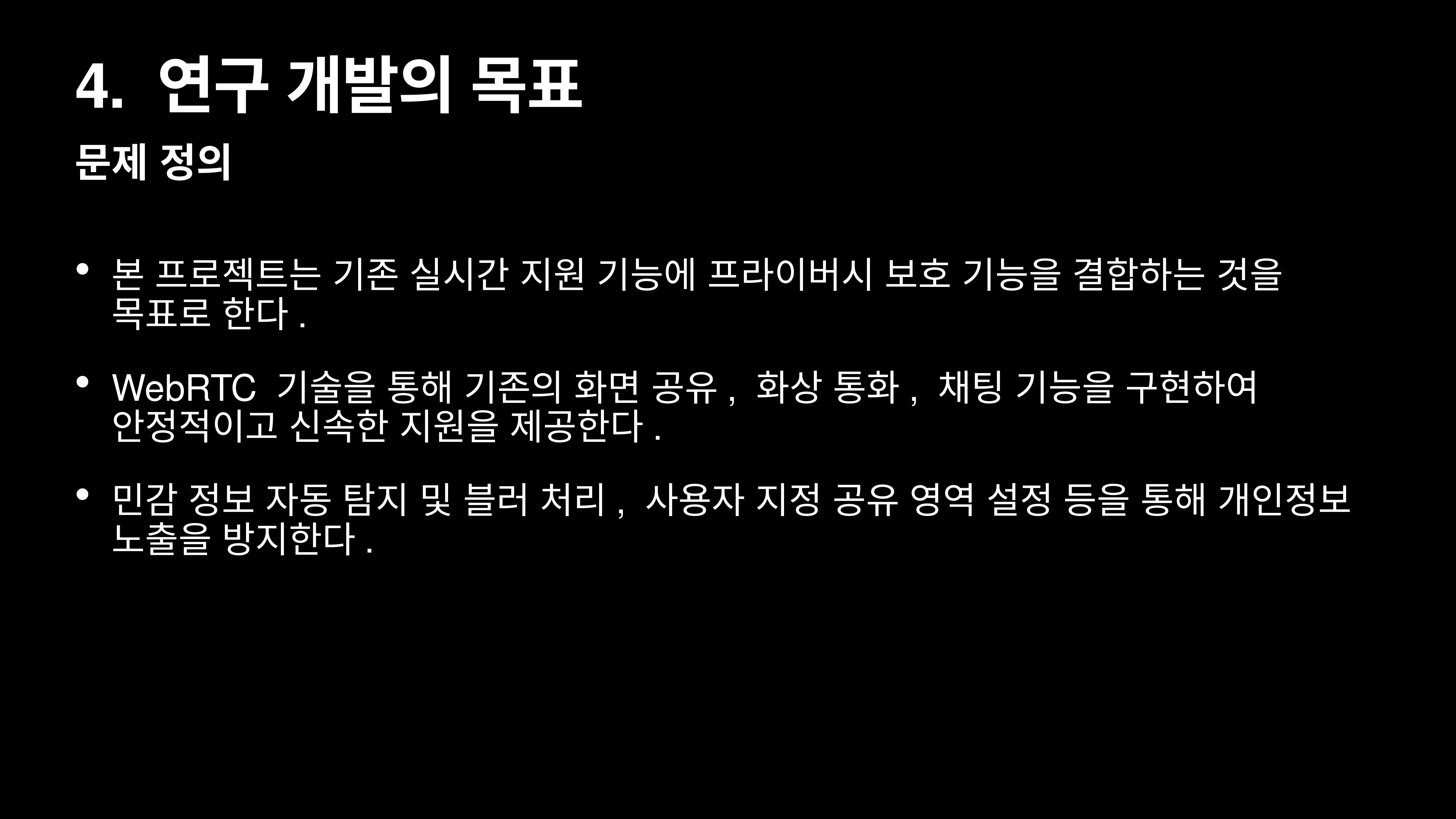

# 4. 연구 개발의 목표
문제 정의
본 프로젝트는 기존 실시간 지원 기능에 프라이버시 보호 기능을 결합하는 것을 목표로 한다.
WebRTC 기술을 통해 기존의 화면 공유, 화상 통화, 채팅 기능을 구현하여 안정적이고 신속한 지원을 제공한다.
민감 정보 자동 탐지 및 블러 처리, 사용자 지정 공유 영역 설정 등을 통해 개인정보 노출을 방지한다.